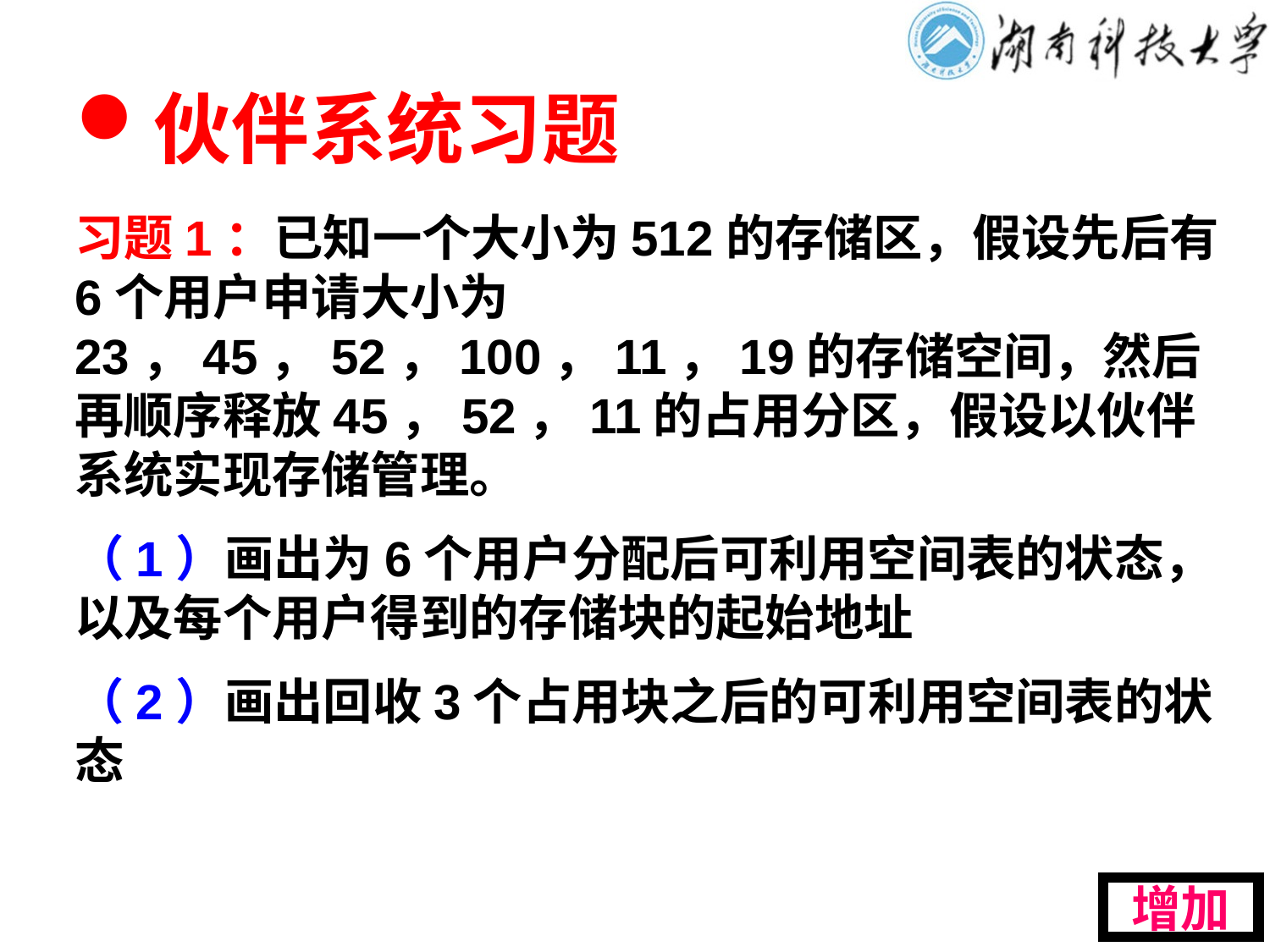

# 伙伴系统习题
习题1：已知一个大小为512的存储区，假设先后有6个用户申请大小为23，45，52，100，11，19的存储空间，然后再顺序释放45，52，11的占用分区，假设以伙伴系统实现存储管理。
（1）画出为6个用户分配后可利用空间表的状态，以及每个用户得到的存储块的起始地址
（2）画出回收3个占用块之后的可利用空间表的状态
增加